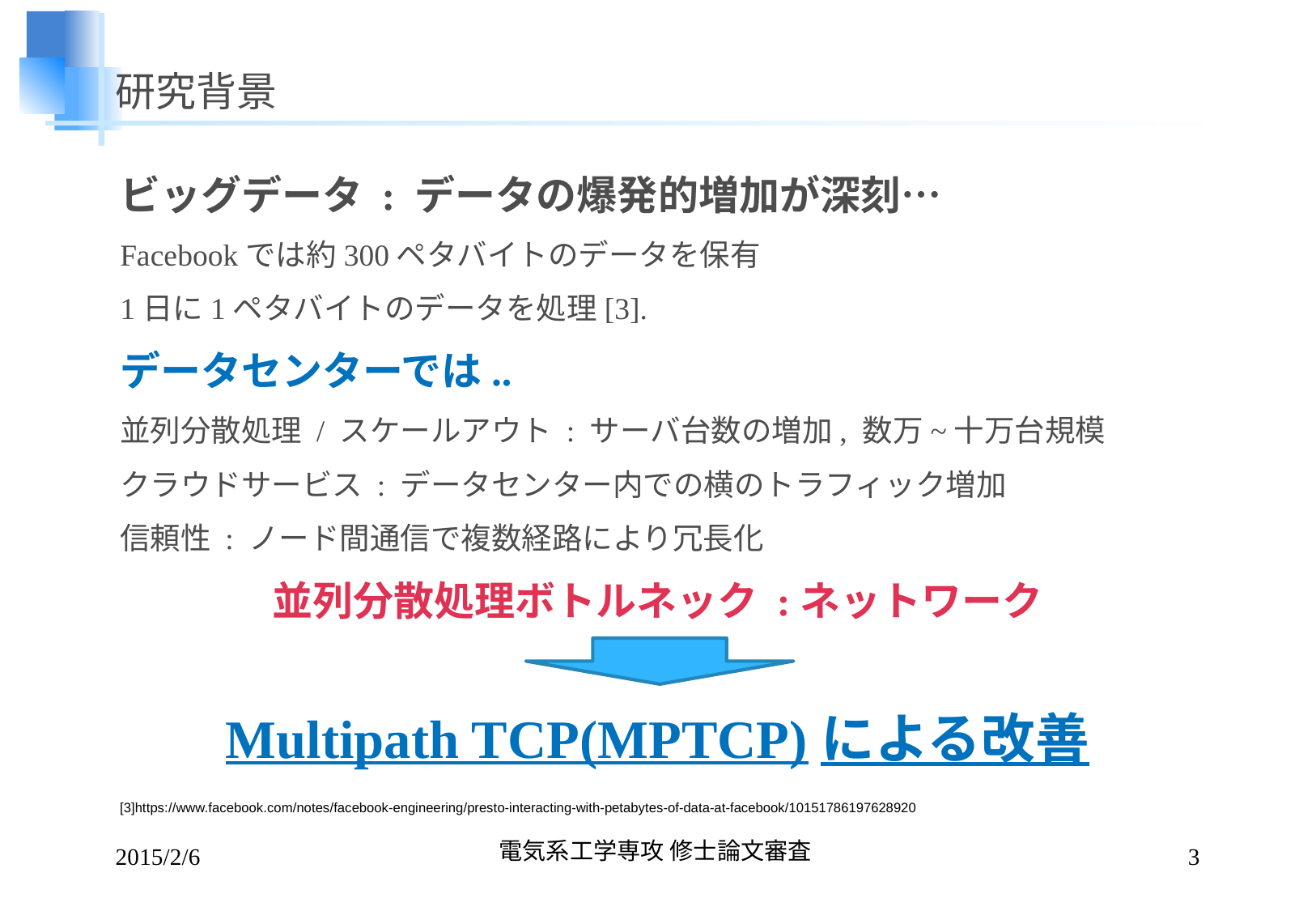

# 研究背景
ビッグデータ : データの爆発的増加が深刻…
Facebookでは約300ペタバイトのデータを保有
1日に1ペタバイトのデータを処理[3].
データセンターでは..
並列分散処理 / スケールアウト : サーバ台数の増加, 数万~十万台規模
クラウドサービス : データセンター内での横のトラフィック増加
信頼性 : ノード間通信で複数経路により冗長化
並列分散処理ボトルネック :ネットワーク

Multipath TCP(MPTCP)による改善
[3]https://www.facebook.com/notes/facebook-engineering/presto-interacting-with-petabytes-of-data-at-facebook/10151786197628920
2015/2/6
電気系工学専攻 修士論文審査
3